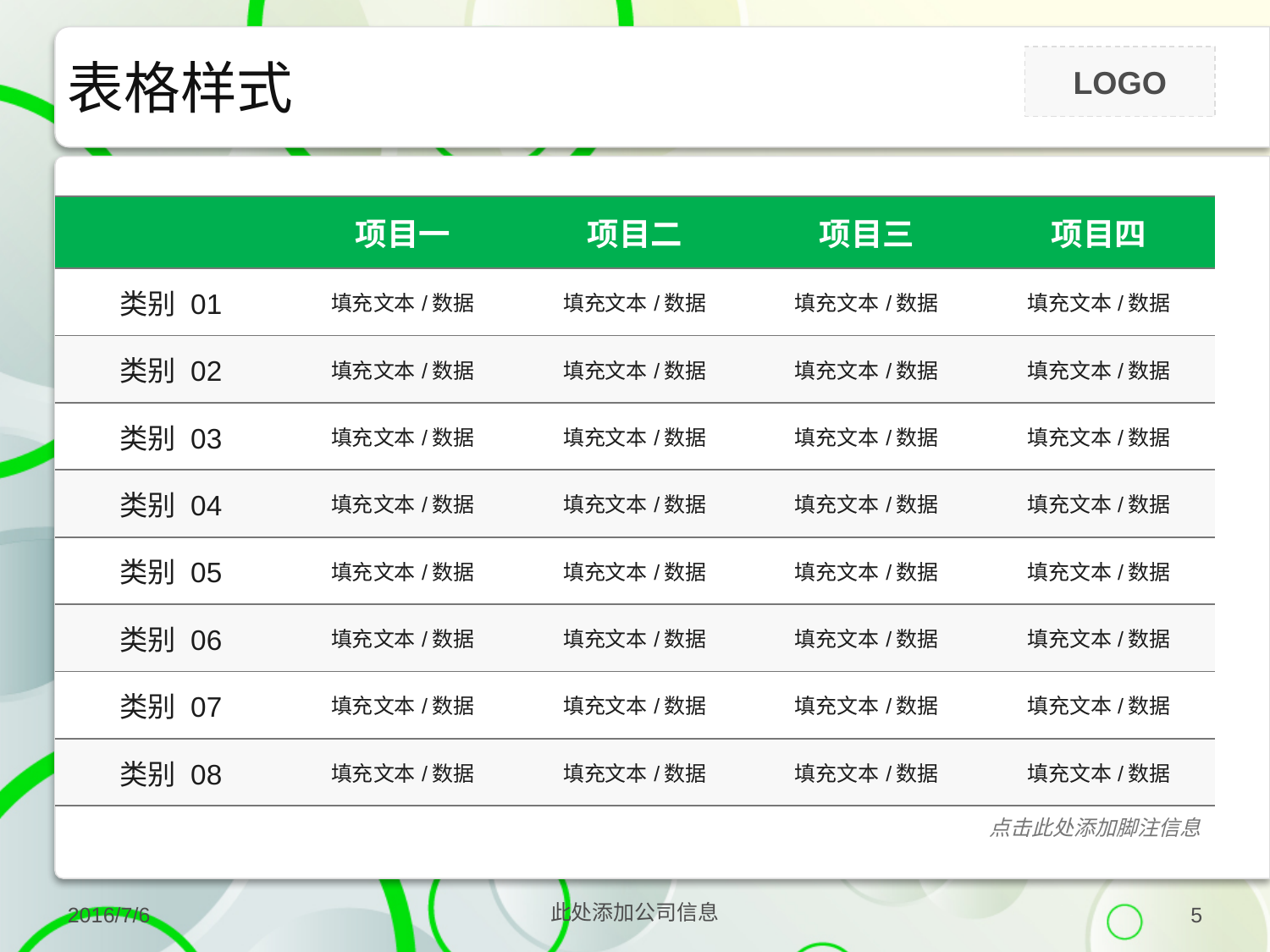

# 表格样式
|  | 项目一 | 项目二 | 项目三 | 项目四 |
| --- | --- | --- | --- | --- |
| 类别 01 | 填充文本/数据 | 填充文本/数据 | 填充文本/数据 | 填充文本/数据 |
| 类别 02 | 填充文本/数据 | 填充文本/数据 | 填充文本/数据 | 填充文本/数据 |
| 类别 03 | 填充文本/数据 | 填充文本/数据 | 填充文本/数据 | 填充文本/数据 |
| 类别 04 | 填充文本/数据 | 填充文本/数据 | 填充文本/数据 | 填充文本/数据 |
| 类别 05 | 填充文本/数据 | 填充文本/数据 | 填充文本/数据 | 填充文本/数据 |
| 类别 06 | 填充文本/数据 | 填充文本/数据 | 填充文本/数据 | 填充文本/数据 |
| 类别 07 | 填充文本/数据 | 填充文本/数据 | 填充文本/数据 | 填充文本/数据 |
| 类别 08 | 填充文本/数据 | 填充文本/数据 | 填充文本/数据 | 填充文本/数据 |
点击此处添加脚注信息
2016/7/6
此处添加公司信息
5